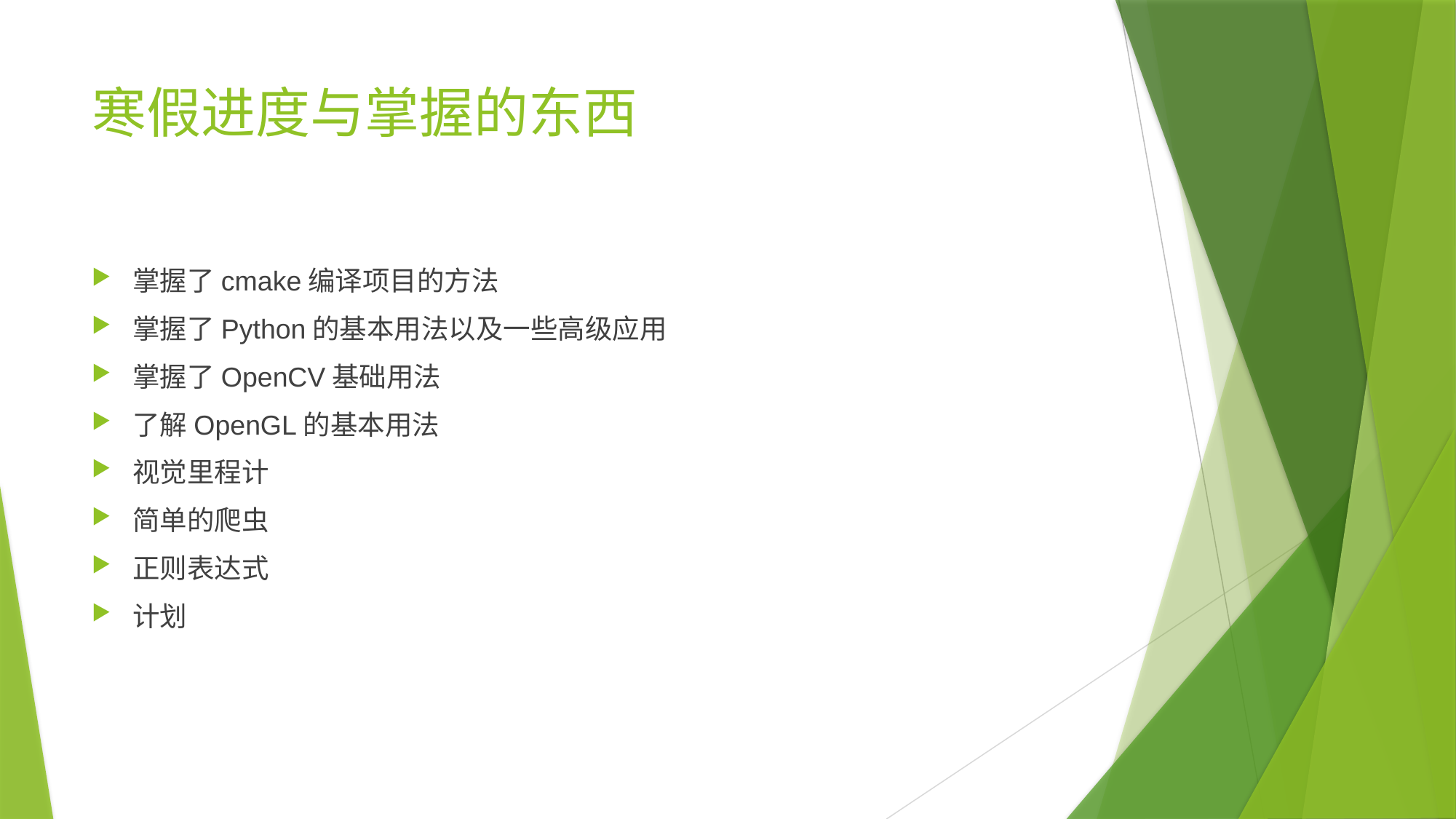

# 寒假进度与掌握的东西
掌握了cmake编译项目的方法
掌握了Python的基本用法以及一些高级应用
掌握了OpenCV基础用法
了解OpenGL的基本用法
视觉里程计
简单的爬虫
正则表达式
计划